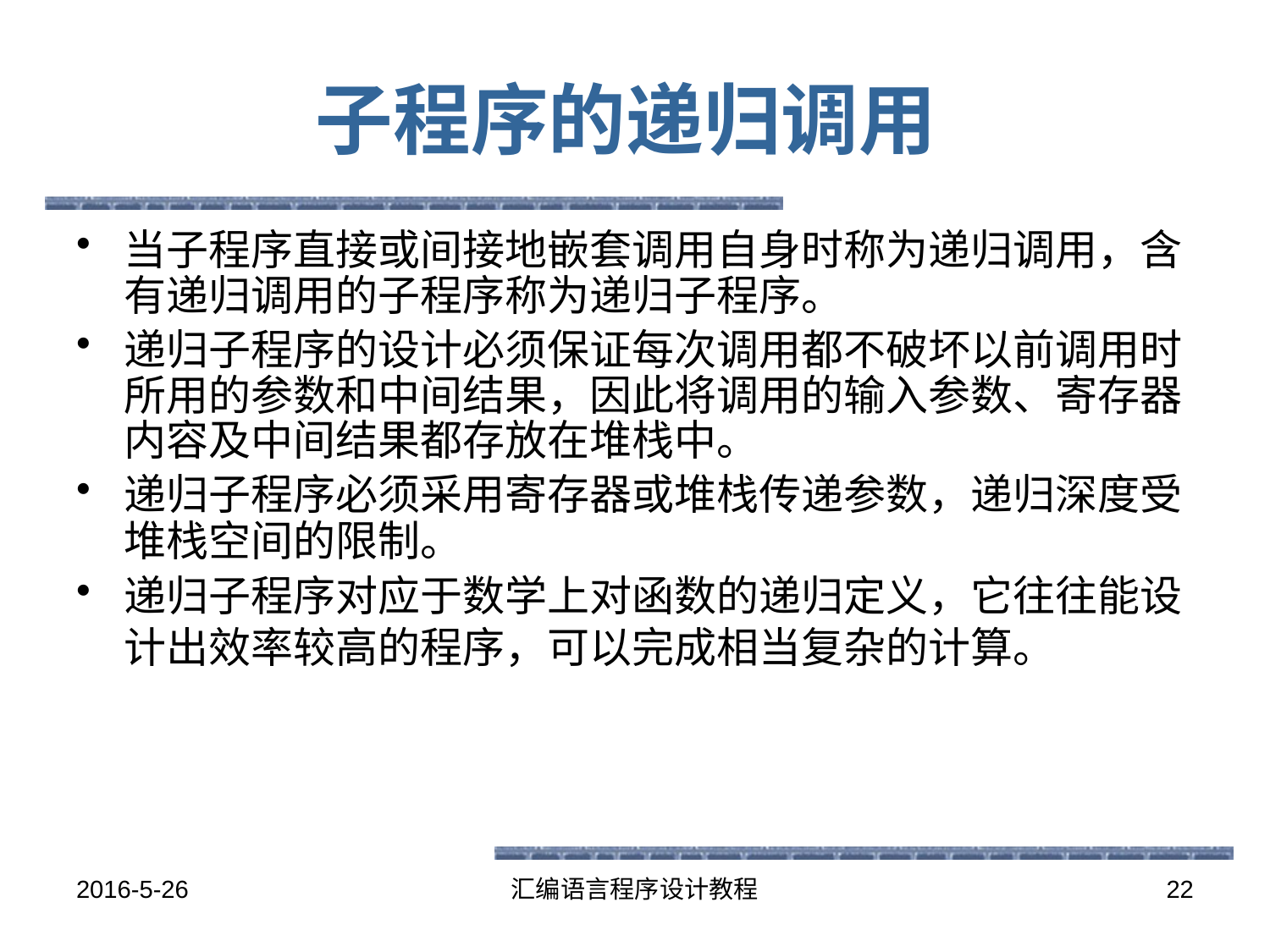

# 子程序的递归调用
当子程序直接或间接地嵌套调用自身时称为递归调用，含有递归调用的子程序称为递归子程序。
递归子程序的设计必须保证每次调用都不破坏以前调用时所用的参数和中间结果，因此将调用的输入参数、寄存器内容及中间结果都存放在堆栈中。
递归子程序必须采用寄存器或堆栈传递参数，递归深度受堆栈空间的限制。
递归子程序对应于数学上对函数的递归定义，它往往能设计出效率较高的程序，可以完成相当复杂的计算。
2016-5-26
汇编语言程序设计教程
22